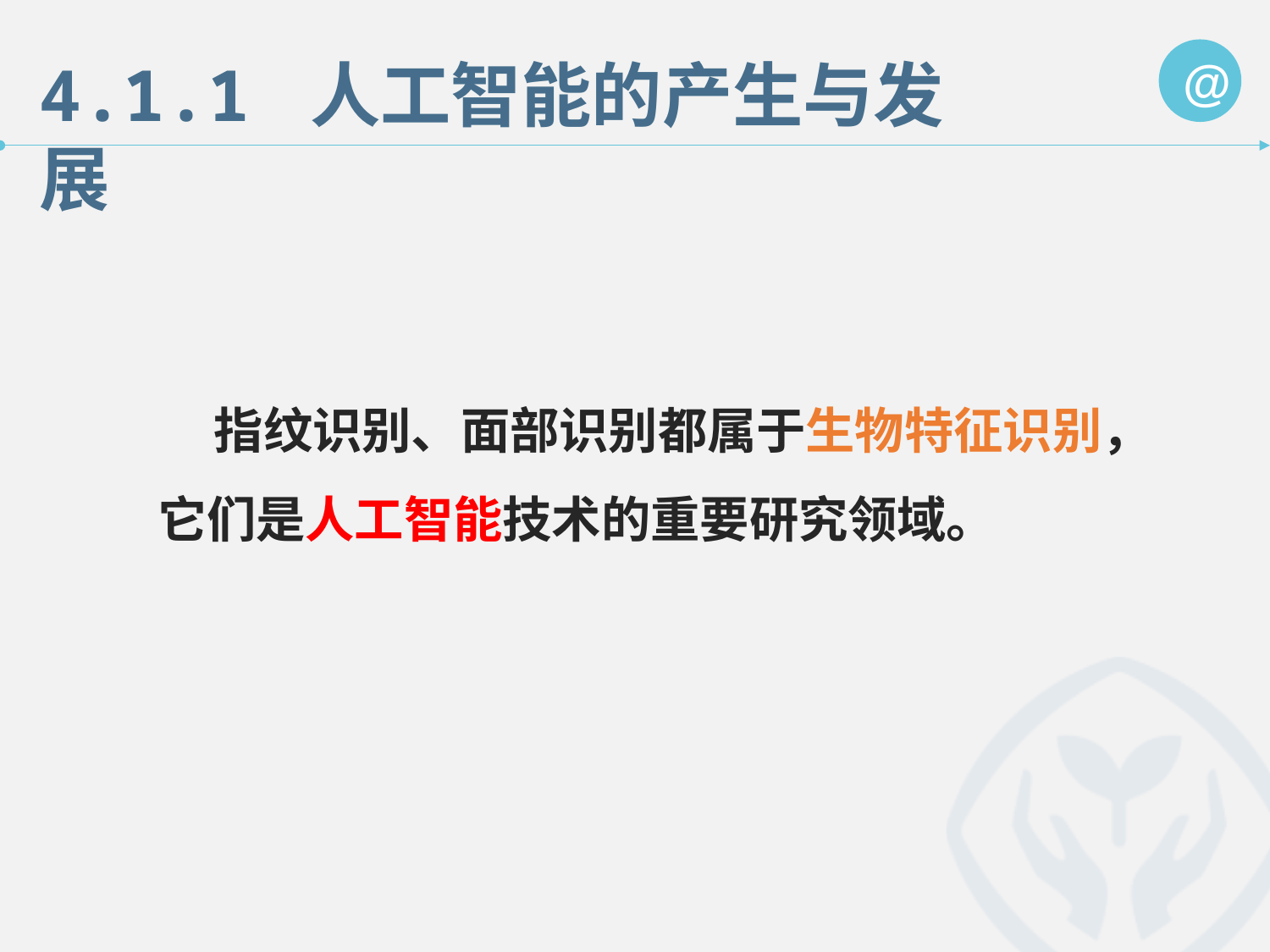

@
4.1.1 人工智能的产生与发展
    指纹识别、面部识别都属于生物特征识别，它们是人工智能技术的重要研究领域。